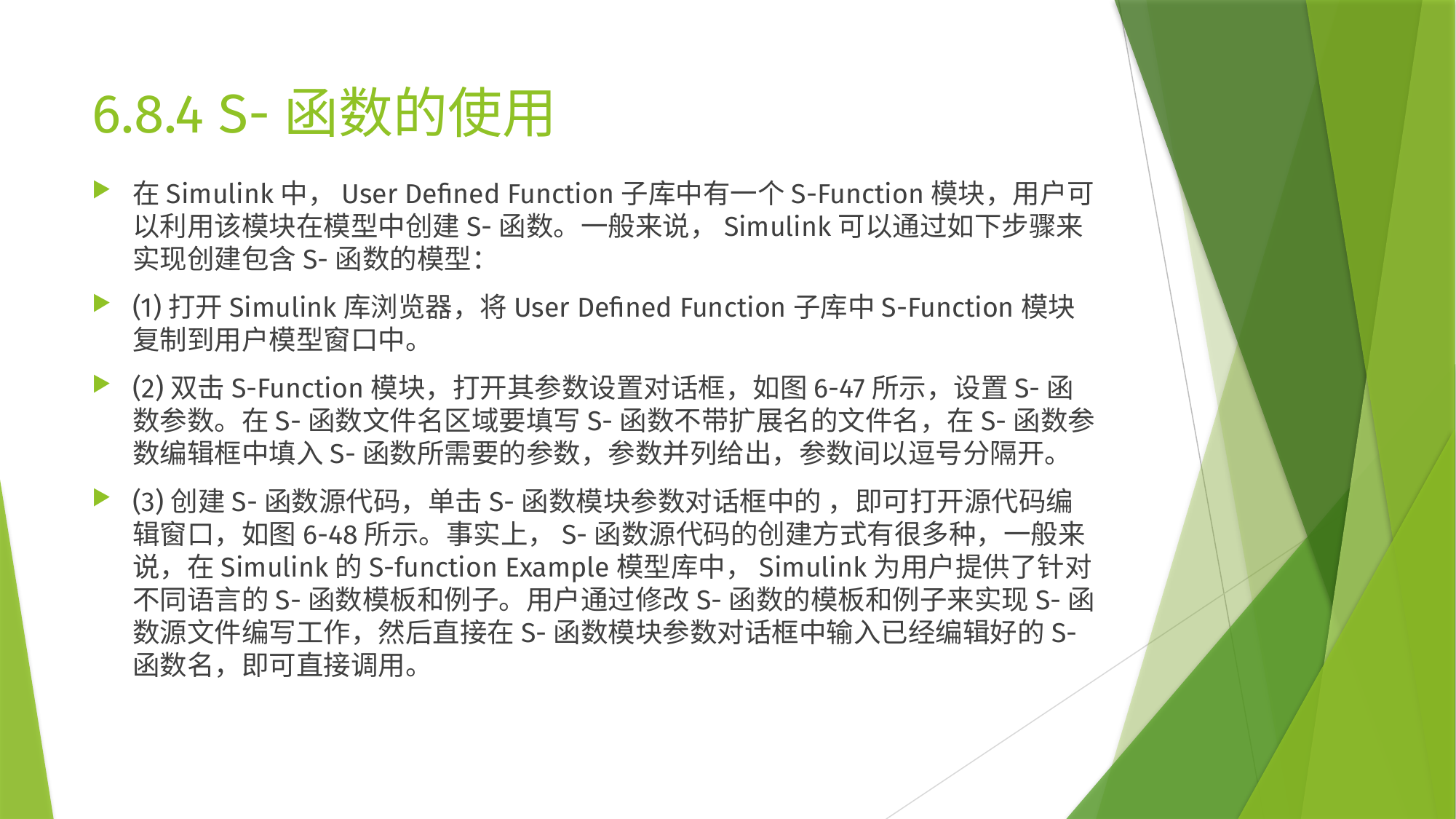

# 6.8.4 S-函数的使用
在Simulink中，User Defined Function子库中有一个S-Function模块，用户可以利用该模块在模型中创建S-函数。一般来说，Simulink可以通过如下步骤来实现创建包含S-函数的模型：
(1)打开Simulink库浏览器，将User Defined Function子库中S-Function模块复制到用户模型窗口中。
(2)双击S-Function模块，打开其参数设置对话框，如图6-47所示，设置S-函数参数。在S-函数文件名区域要填写S-函数不带扩展名的文件名，在S-函数参数编辑框中填入S-函数所需要的参数，参数并列给出，参数间以逗号分隔开。
(3)创建S-函数源代码，单击S-函数模块参数对话框中的 ，即可打开源代码编辑窗口，如图6-48所示。事实上，S-函数源代码的创建方式有很多种，一般来说，在Simulink的S-function Example模型库中，Simulink为用户提供了针对不同语言的S-函数模板和例子。用户通过修改S-函数的模板和例子来实现S-函数源文件编写工作，然后直接在S-函数模块参数对话框中输入已经编辑好的S-函数名，即可直接调用。